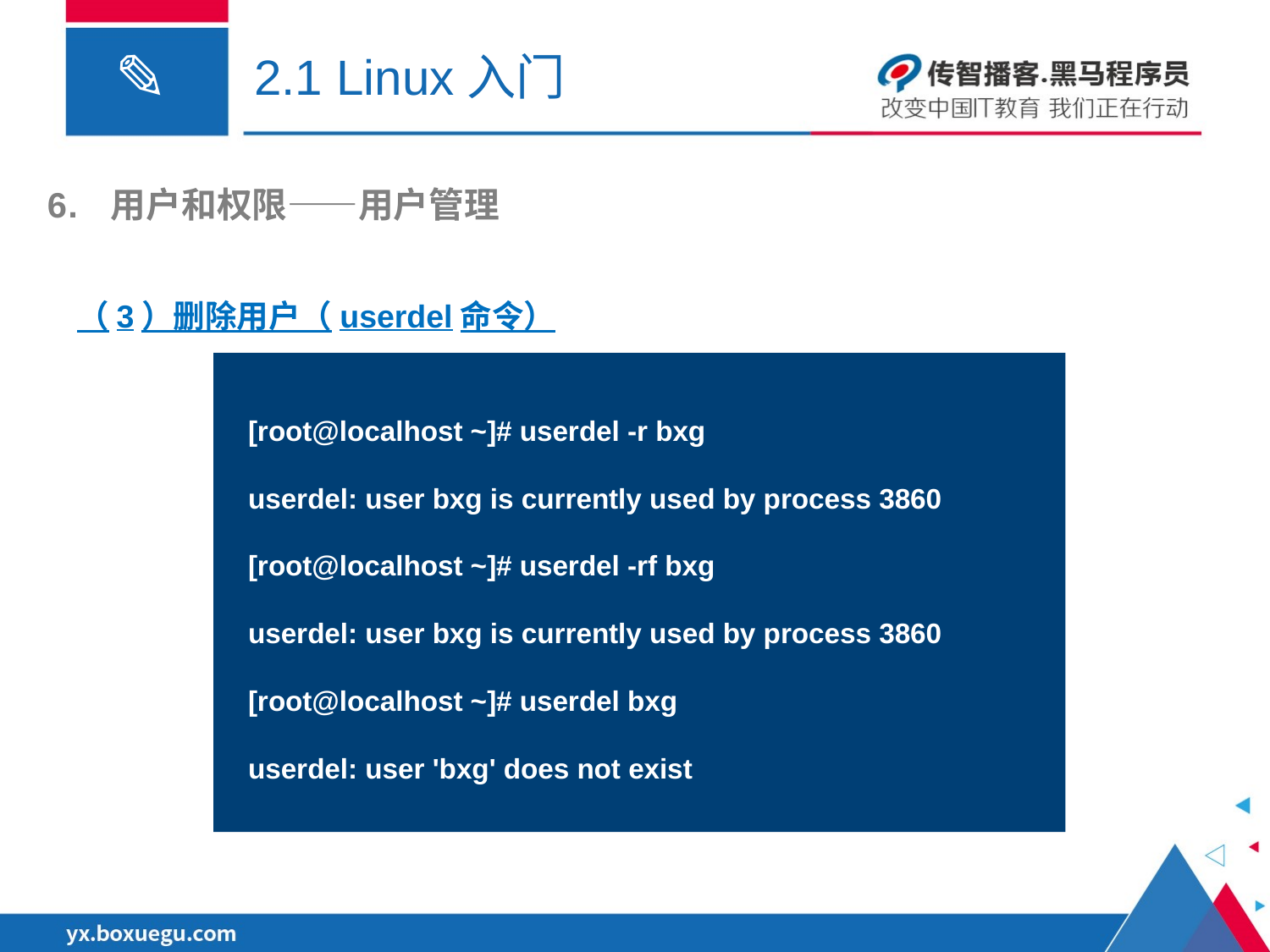

# 2.1 Linux入门
用户和权限——用户管理
（3）删除用户（userdel命令）

[root@localhost ~]# userdel -r bxg
userdel: user bxg is currently used by process 3860
[root@localhost ~]# userdel -rf bxg
userdel: user bxg is currently used by process 3860
[root@localhost ~]# userdel bxg
userdel: user 'bxg' does not exist